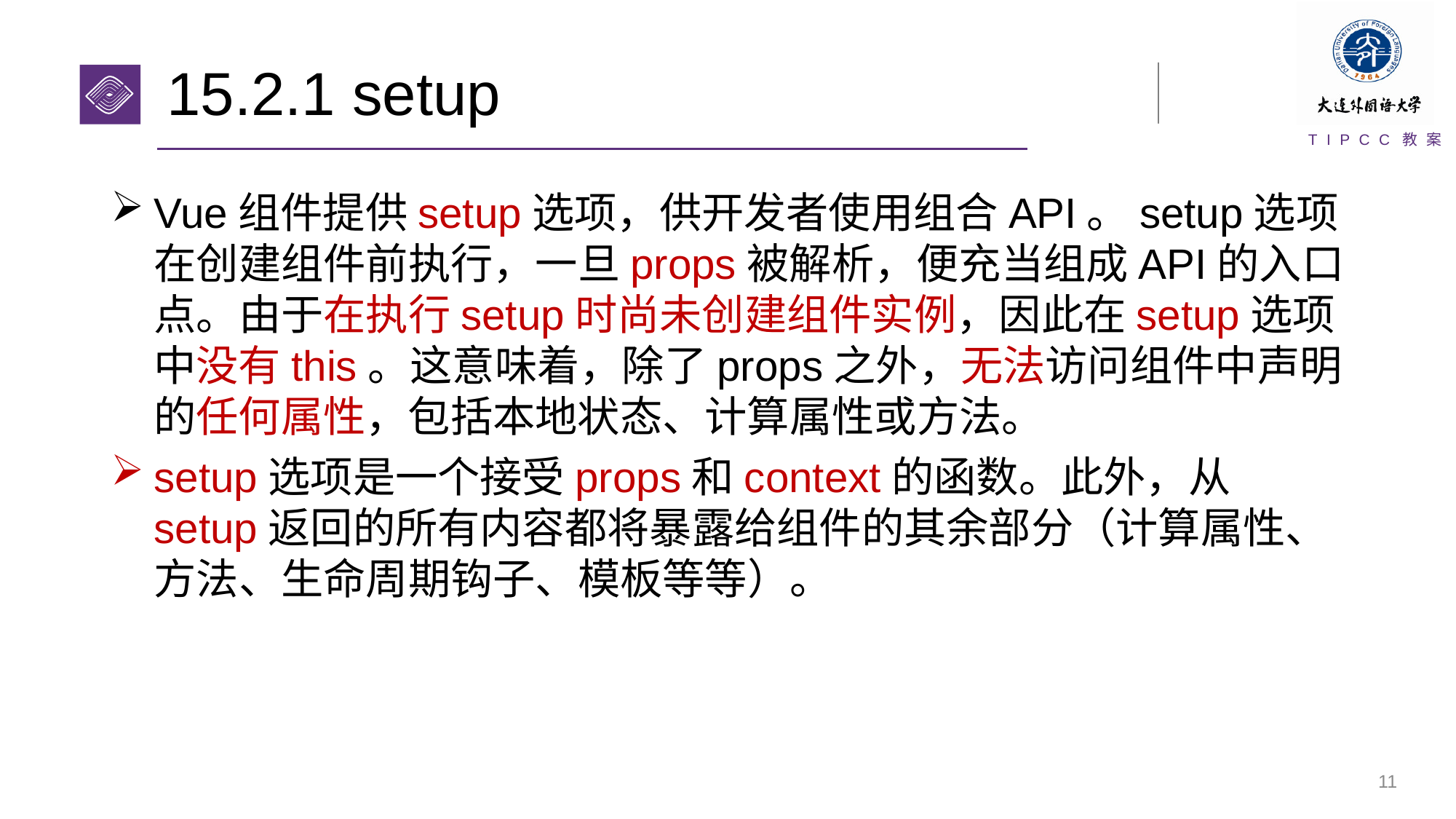

# 15.2.1 setup
Vue组件提供setup选项，供开发者使用组合API。setup选项在创建组件前执行，一旦props被解析，便充当组成API的入口点。由于在执行setup时尚未创建组件实例，因此在setup选项中没有this。这意味着，除了props之外，无法访问组件中声明的任何属性，包括本地状态、计算属性或方法。
setup选项是一个接受props和context的函数。此外，从setup返回的所有内容都将暴露给组件的其余部分（计算属性、方法、生命周期钩子、模板等等）。
11